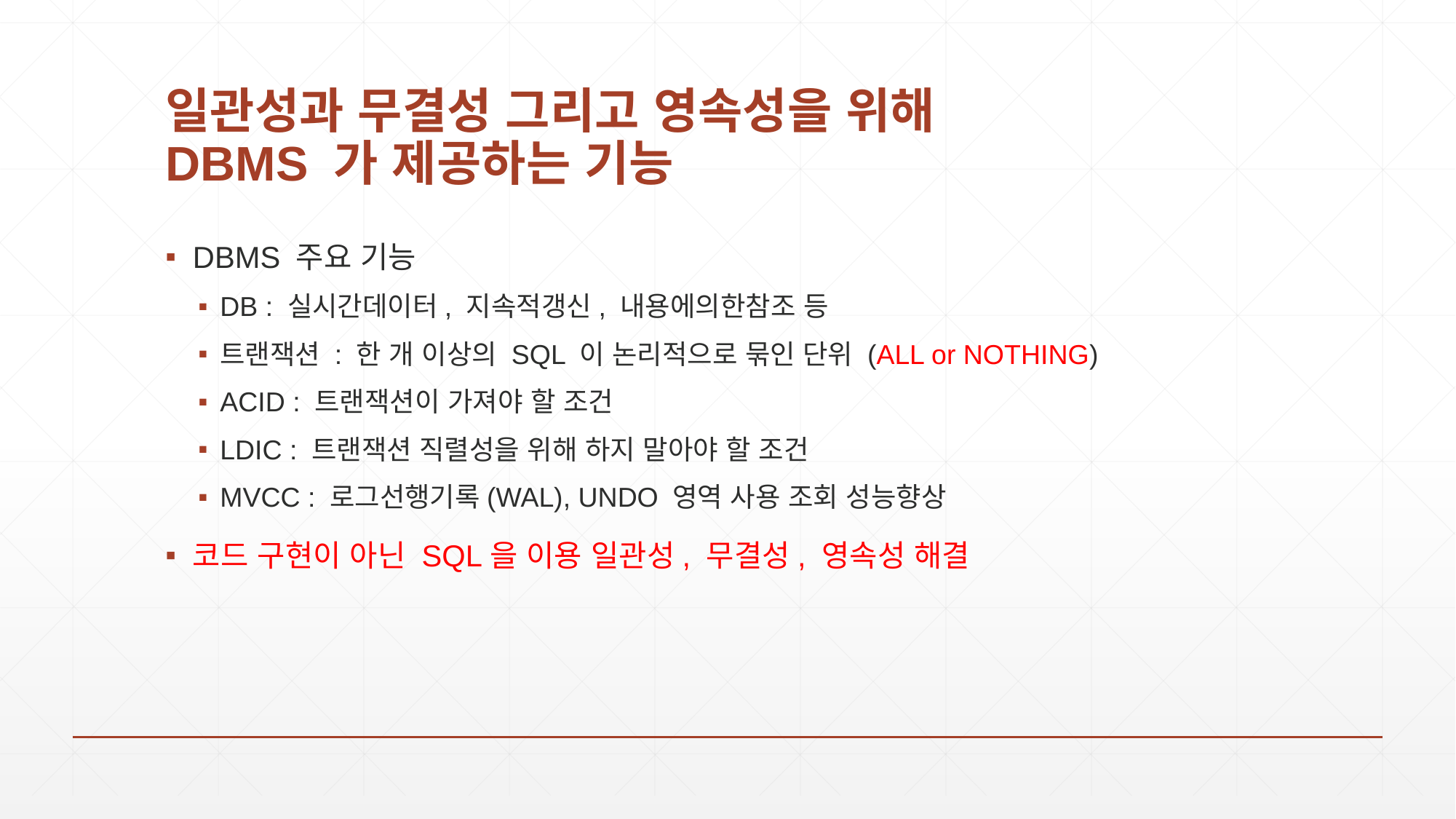

# 일관성과 무결성 그리고 영속성을 위해 DBMS 가 제공하는 기능
DBMS 주요 기능
DB : 실시간데이터, 지속적갱신, 내용에의한참조 등
트랜잭션 : 한 개 이상의 SQL 이 논리적으로 묶인 단위 (ALL or NOTHING)
ACID : 트랜잭션이 가져야 할 조건
LDIC : 트랜잭션 직렬성을 위해 하지 말아야 할 조건
MVCC : 로그선행기록(WAL), UNDO 영역 사용 조회 성능향상
코드 구현이 아닌 SQL을 이용 일관성, 무결성, 영속성 해결